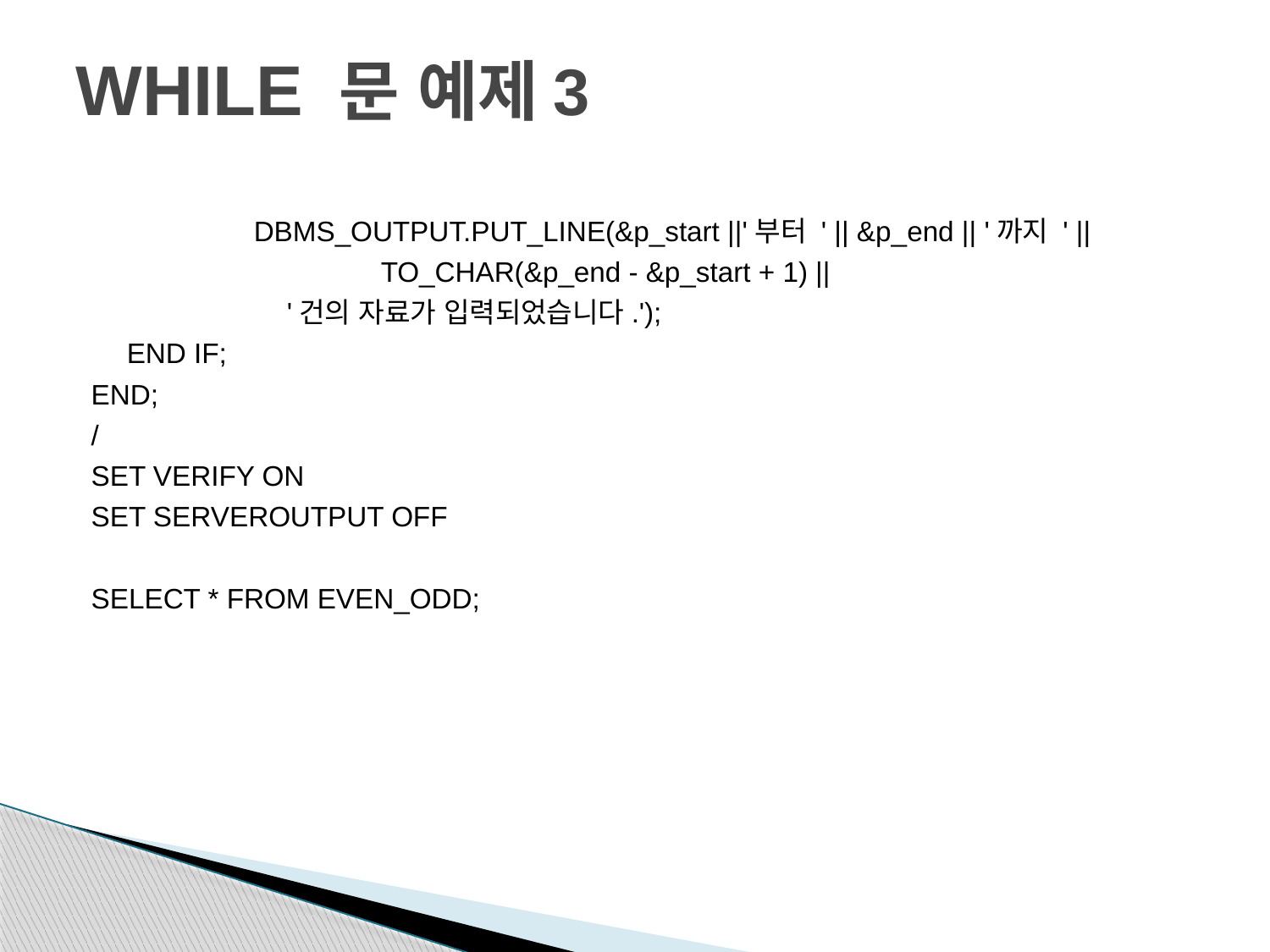

# WHILE 문 예제3

		DBMS_OUTPUT.PUT_LINE(&p_start ||'부터 ' || &p_end || '까지 ' ||
			TO_CHAR(&p_end - &p_start + 1) ||
                         '건의 자료가 입력되었습니다.');
	END IF;
END;
/
SET VERIFY ON
SET SERVEROUTPUT OFF

SELECT * FROM EVEN_ODD;